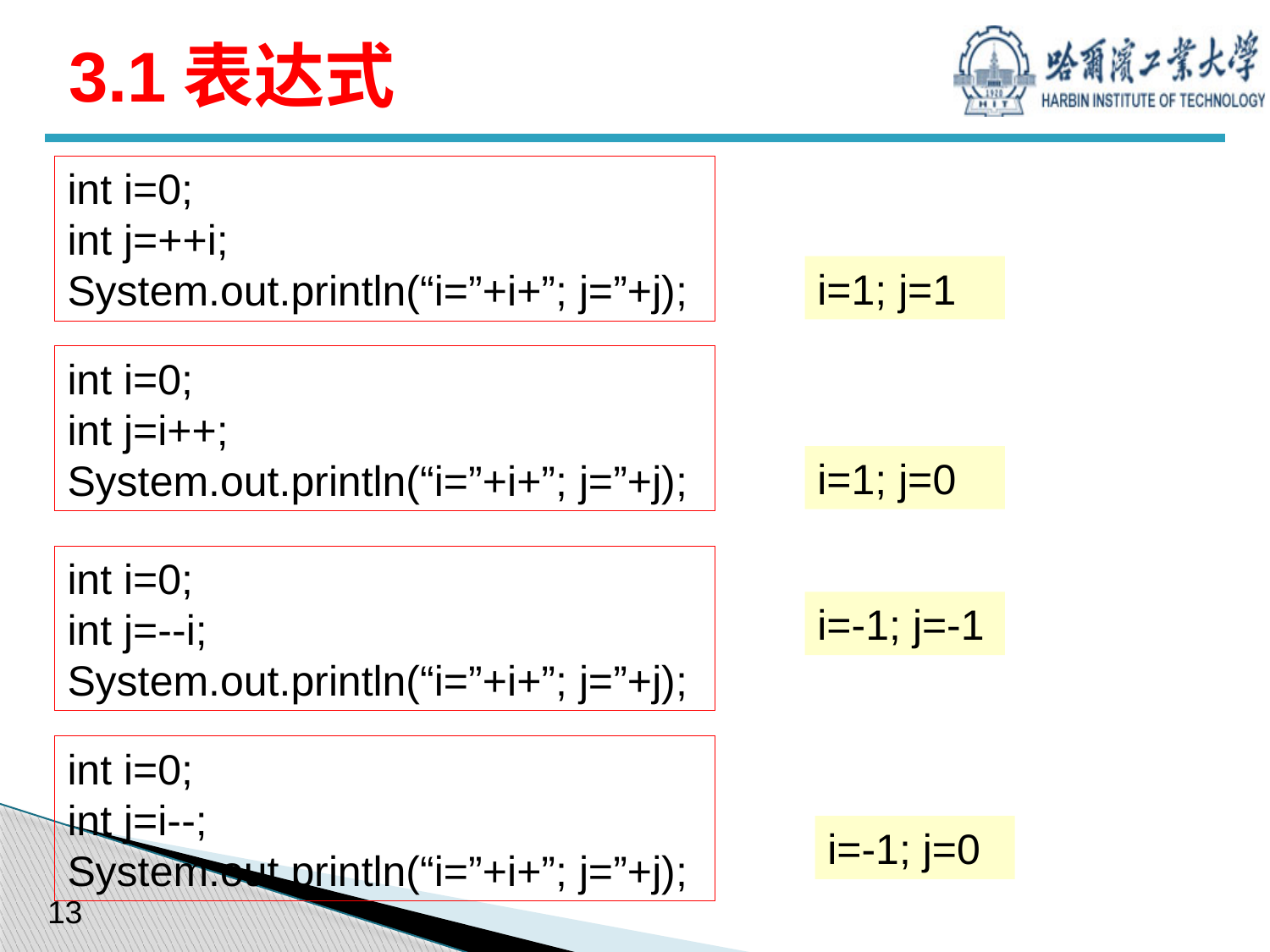

# 3.1表达式
int i=0;
int j=++i;
System.out.println(“i=”+i+”; j=”+j);
i=1; j=1
int i=0;
int j=i++;
System.out.println(“i=”+i+”; j=”+j);
i=1; j=0
int i=0;
int j=--i;
System.out.println(“i=”+i+”; j=”+j);
i=-1; j=-1
int i=0;
int j=i--;
System.out.println(“i=”+i+”; j=”+j);
i=-1; j=0